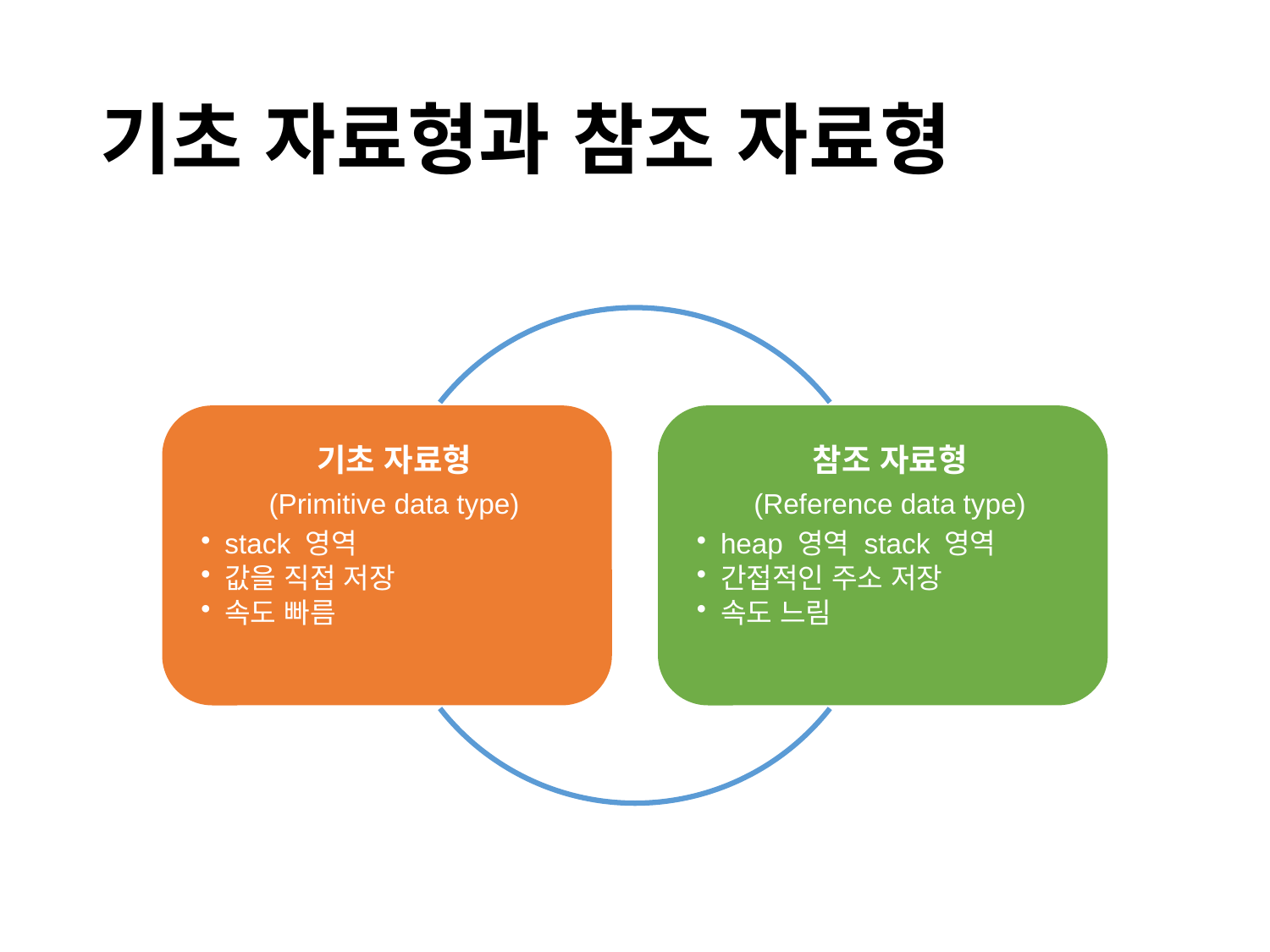

# 기초 자료형과 참조 자료형
기초 자료형
(Primitive data type)
stack 영역
값을 직접 저장
속도 빠름
참조 자료형
(Reference data type)
heap 영역 stack 영역
간접적인 주소 저장
속도 느림